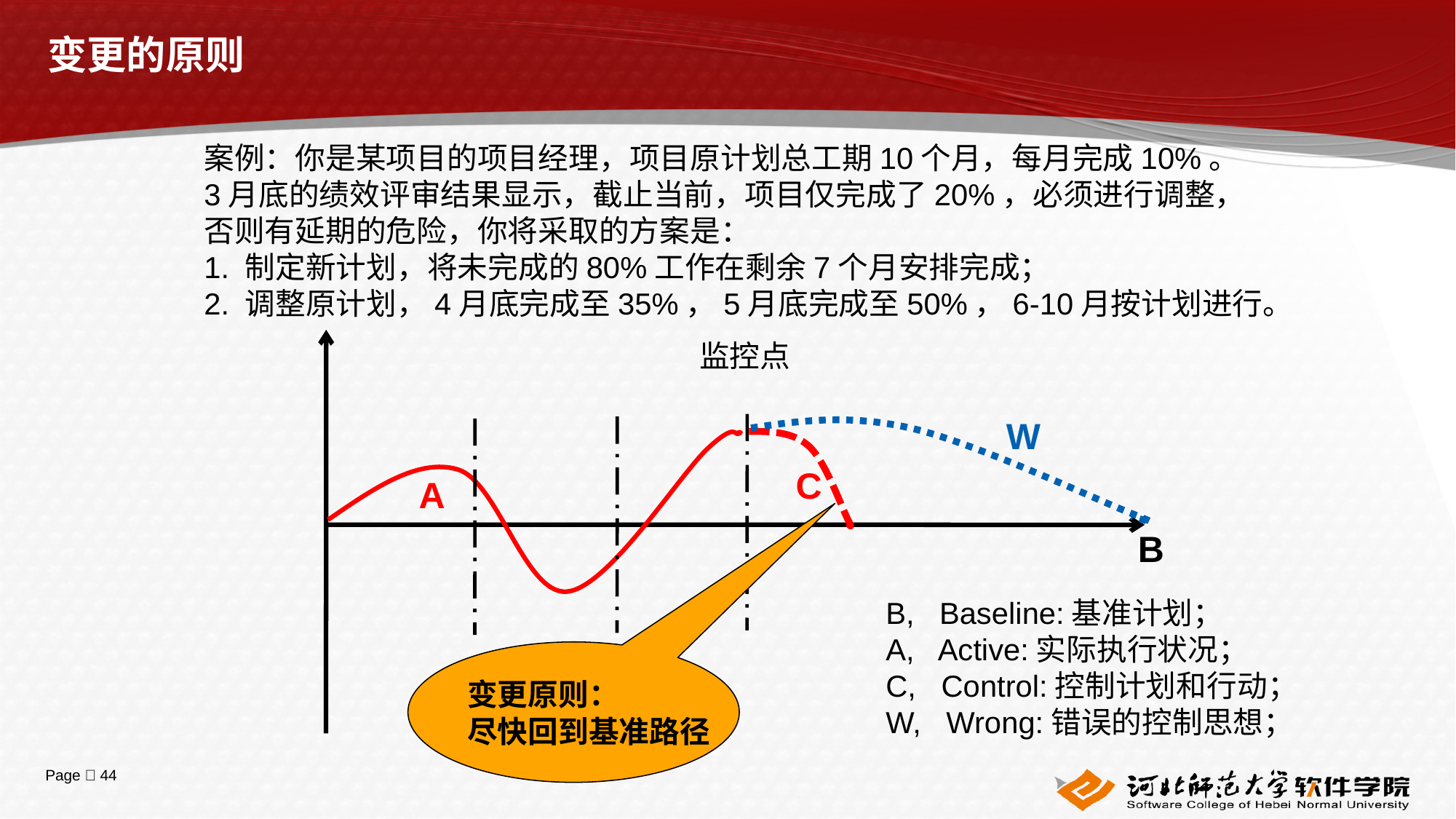

# 变更的原则
案例：你是某项目的项目经理，项目原计划总工期10个月，每月完成10%。
3月底的绩效评审结果显示，截止当前，项目仅完成了20%，必须进行调整，
否则有延期的危险，你将采取的方案是：
1. 制定新计划，将未完成的80%工作在剩余7个月安排完成；
2. 调整原计划，4月底完成至35%，5月底完成至50%，6-10月按计划进行。
B
监控点
W

A

C
B,   Baseline:基准计划；
A,   Active:实际执行状况；
C,   Control:控制计划和行动；
W,   Wrong:错误的控制思想；
变更原则：
尽快回到基准路径